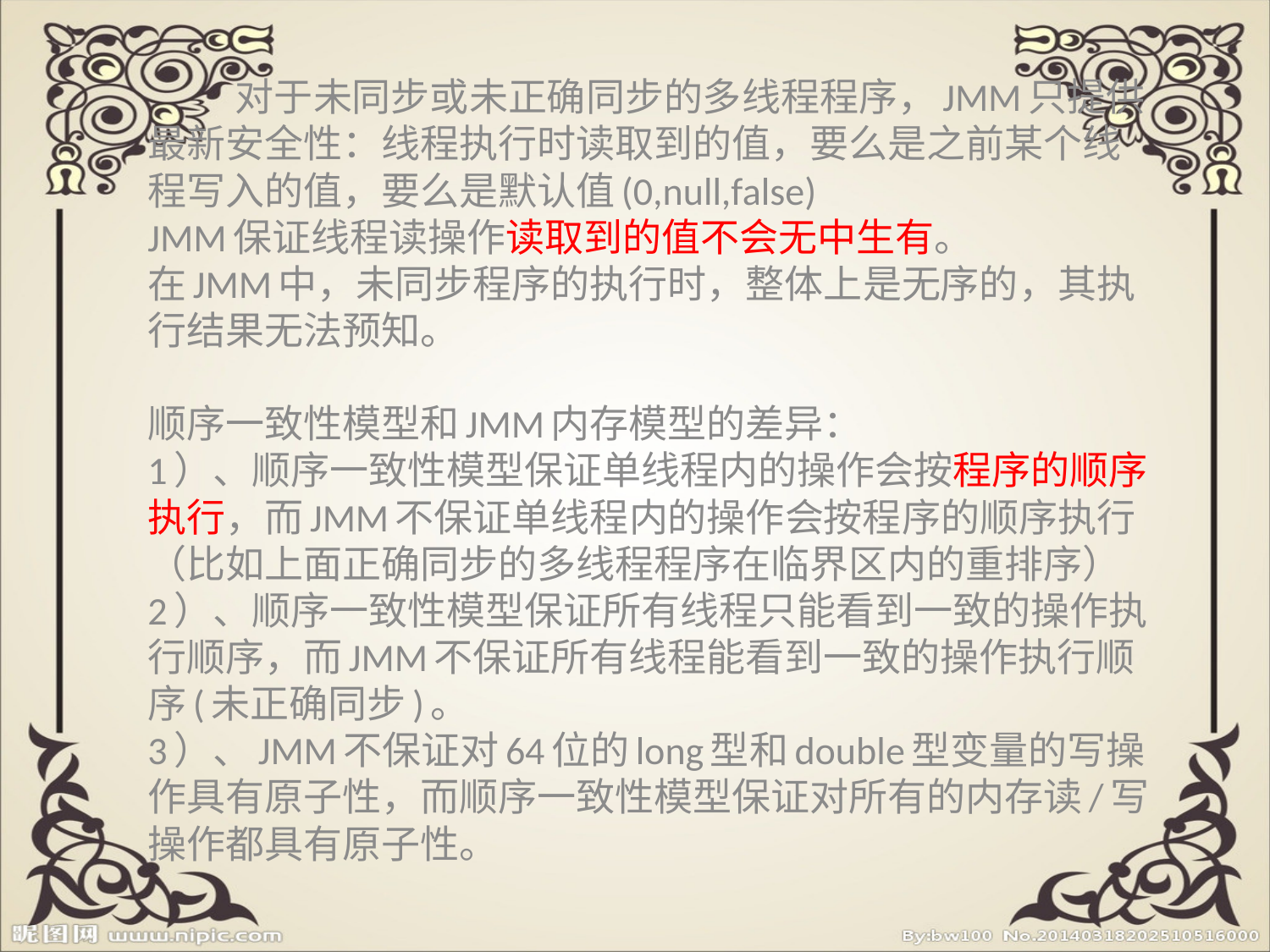

对于未同步或未正确同步的多线程程序，JMM只提供最新安全性：线程执行时读取到的值，要么是之前某个线程写入的值，要么是默认值(0,null,false)
JMM保证线程读操作读取到的值不会无中生有。
在JMM中，未同步程序的执行时，整体上是无序的，其执行结果无法预知。
顺序一致性模型和JMM内存模型的差异：
1）、顺序一致性模型保证单线程内的操作会按程序的顺序执行，而JMM不保证单线程内的操作会按程序的顺序执行（比如上面正确同步的多线程程序在临界区内的重排序）
2）、顺序一致性模型保证所有线程只能看到一致的操作执行顺序，而JMM不保证所有线程能看到一致的操作执行顺序(未正确同步)。
3）、JMM不保证对64位的long型和double型变量的写操作具有原子性，而顺序一致性模型保证对所有的内存读/写操作都具有原子性。